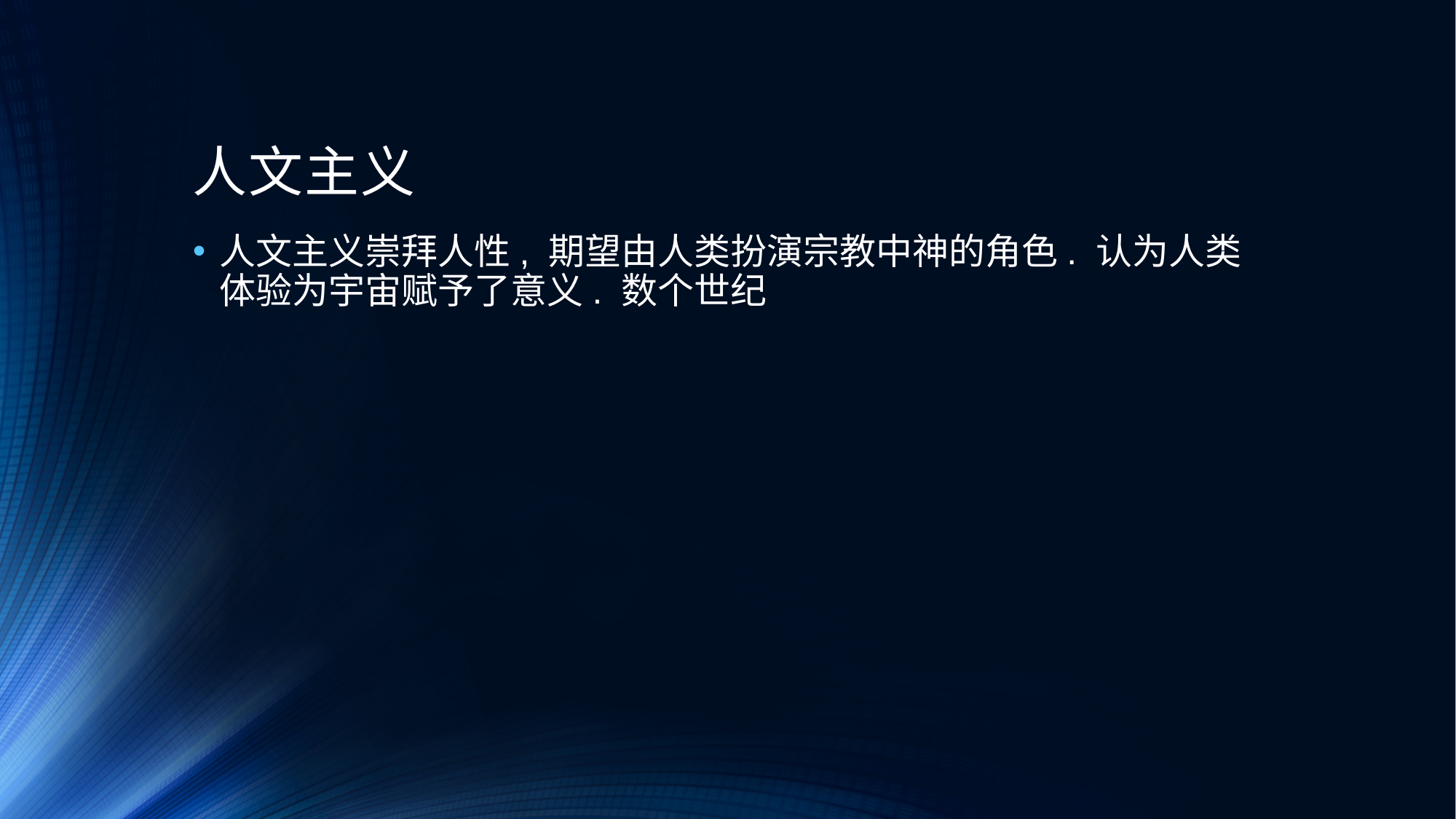

# 人文主义
人文主义崇拜人性, 期望由人类扮演宗教中神的角色. 认为人类体验为宇宙赋予了意义. 数个世纪